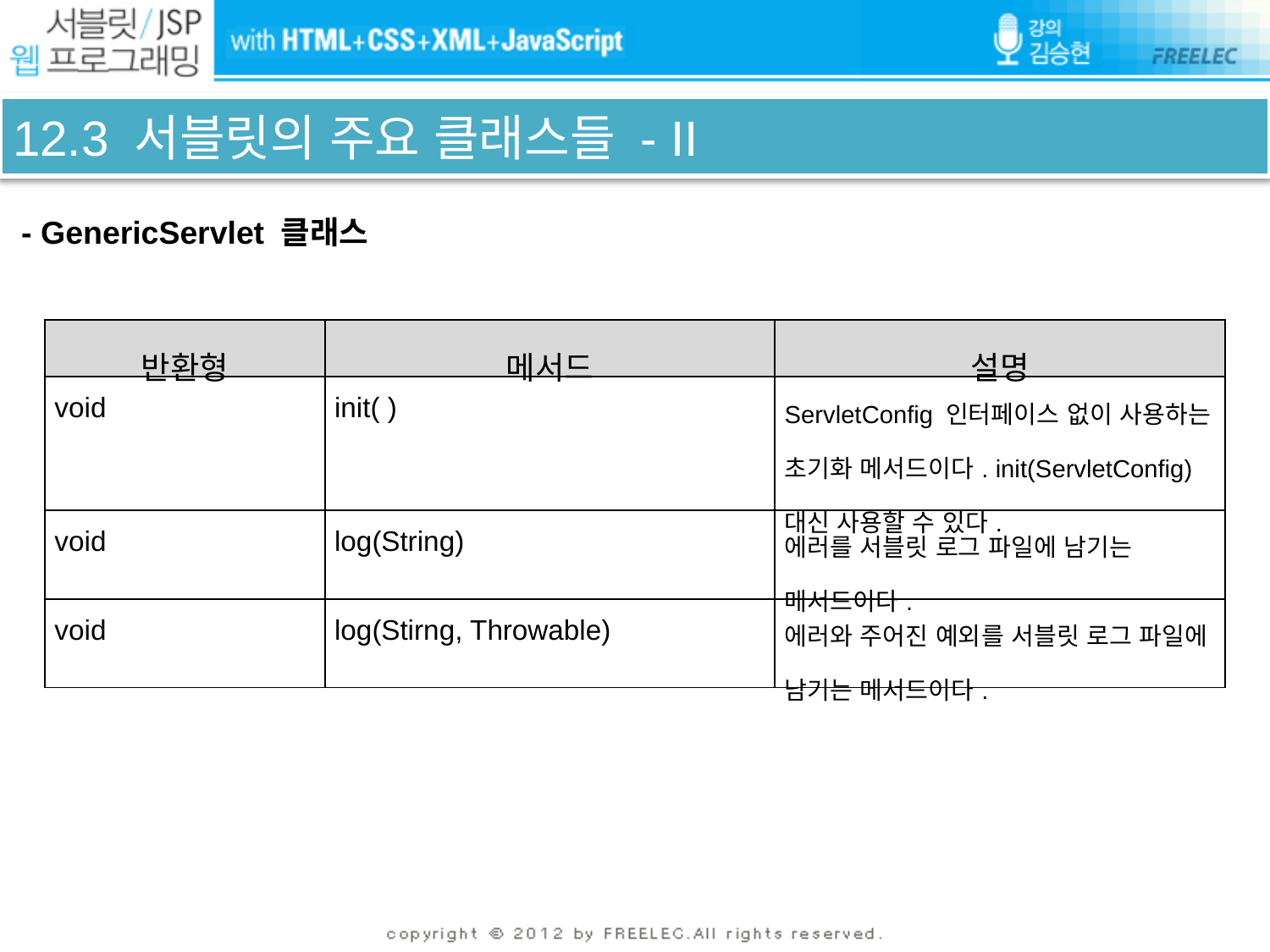

# 12.3 서블릿의 주요 클래스들 - II
 - GenericServlet 클래스
| 반환형 | 메서드 | 설명 |
| --- | --- | --- |
| void | init( ) | ServletConfig 인터페이스 없이 사용하는 초기화 메서드이다. init(ServletConfig) 대신 사용할 수 있다. |
| void | log(String) | 에러를 서블릿 로그 파일에 남기는 메서드이다. |
| void | log(Stirng, Throwable) | 에러와 주어진 예외를 서블릿 로그 파일에 남기는 메서드이다. |